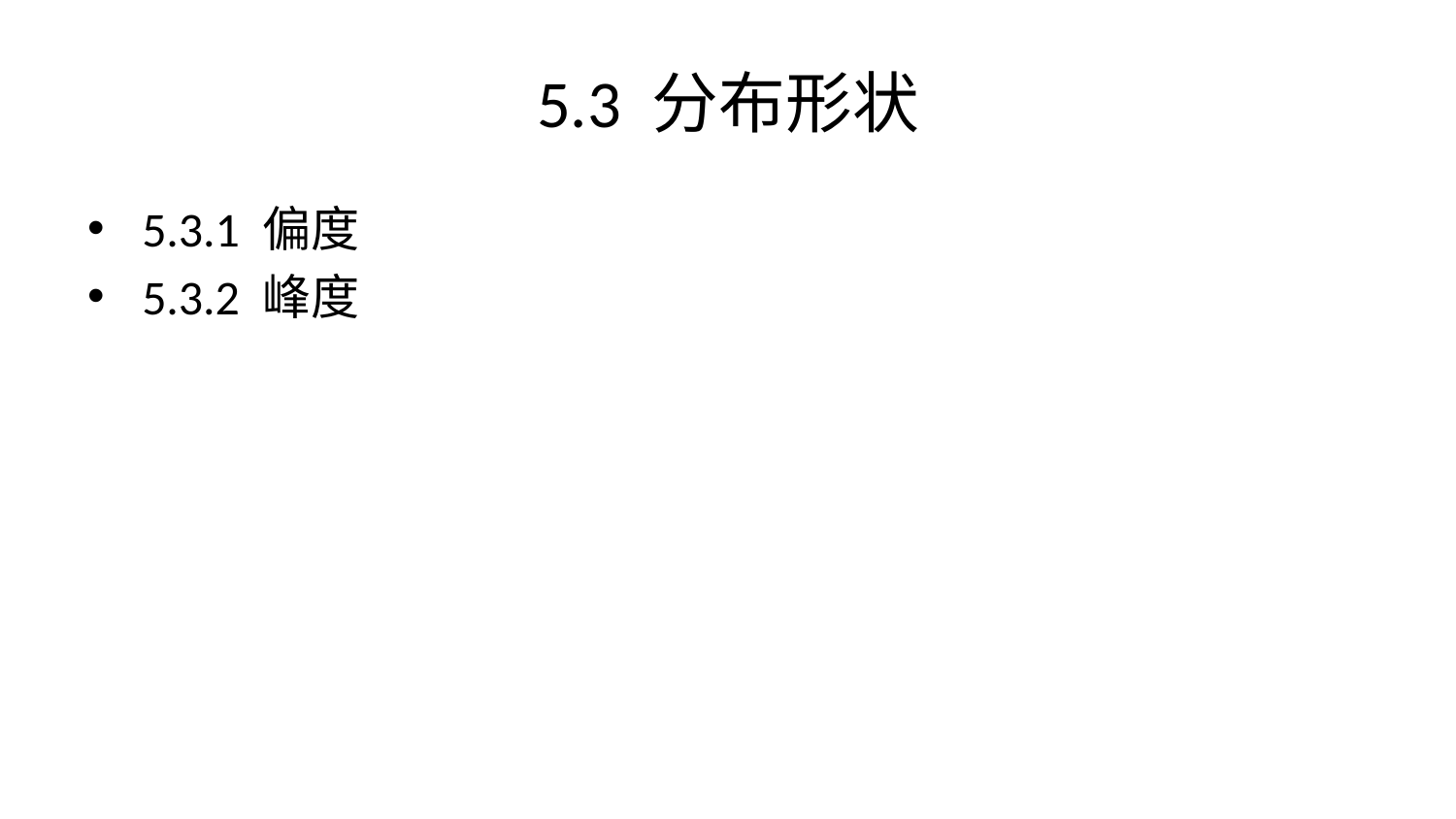

# 5.3 分布形状
5.3.1 偏度
5.3.2 峰度